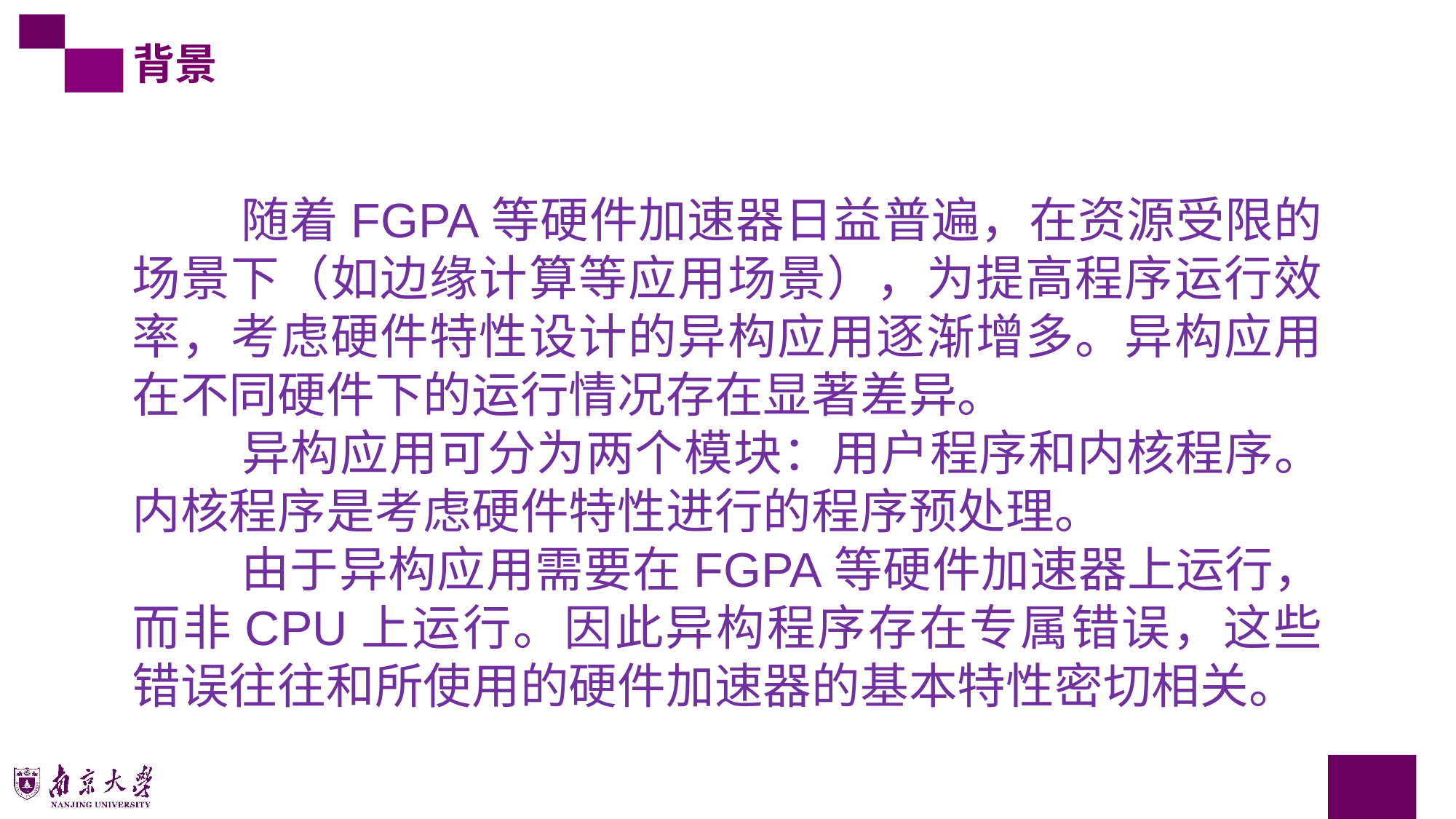

背景
	随着FGPA等硬件加速器日益普遍，在资源受限的场景下（如边缘计算等应用场景），为提高程序运行效率，考虑硬件特性设计的异构应用逐渐增多。异构应用在不同硬件下的运行情况存在显著差异。
	异构应用可分为两个模块：用户程序和内核程序。内核程序是考虑硬件特性进行的程序预处理。
	由于异构应用需要在FGPA等硬件加速器上运行，而非CPU上运行。因此异构程序存在专属错误，这些错误往往和所使用的硬件加速器的基本特性密切相关。

3